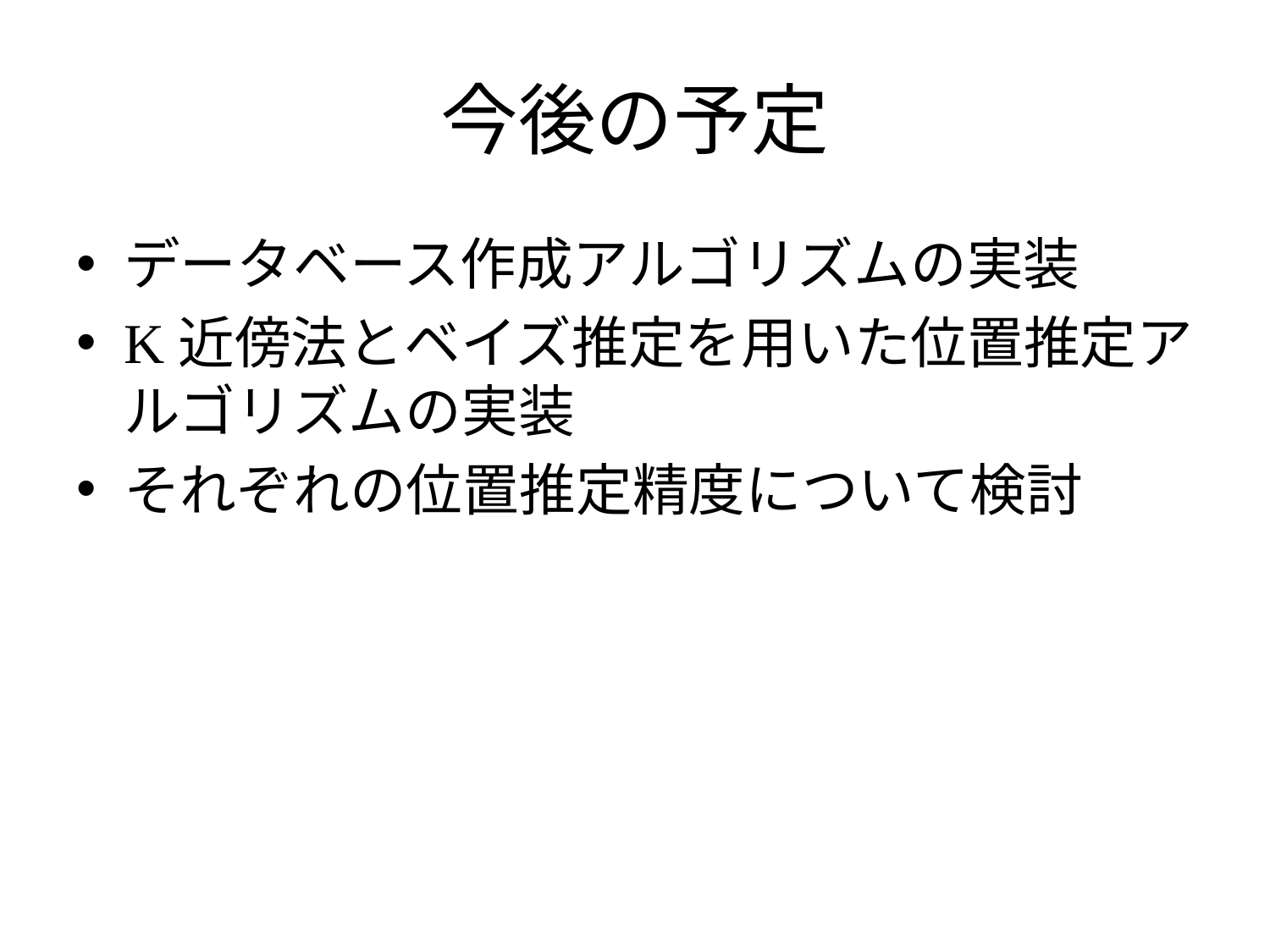

# 今後の予定
データベース作成アルゴリズムの実装
K近傍法とベイズ推定を用いた位置推定アルゴリズムの実装
それぞれの位置推定精度について検討